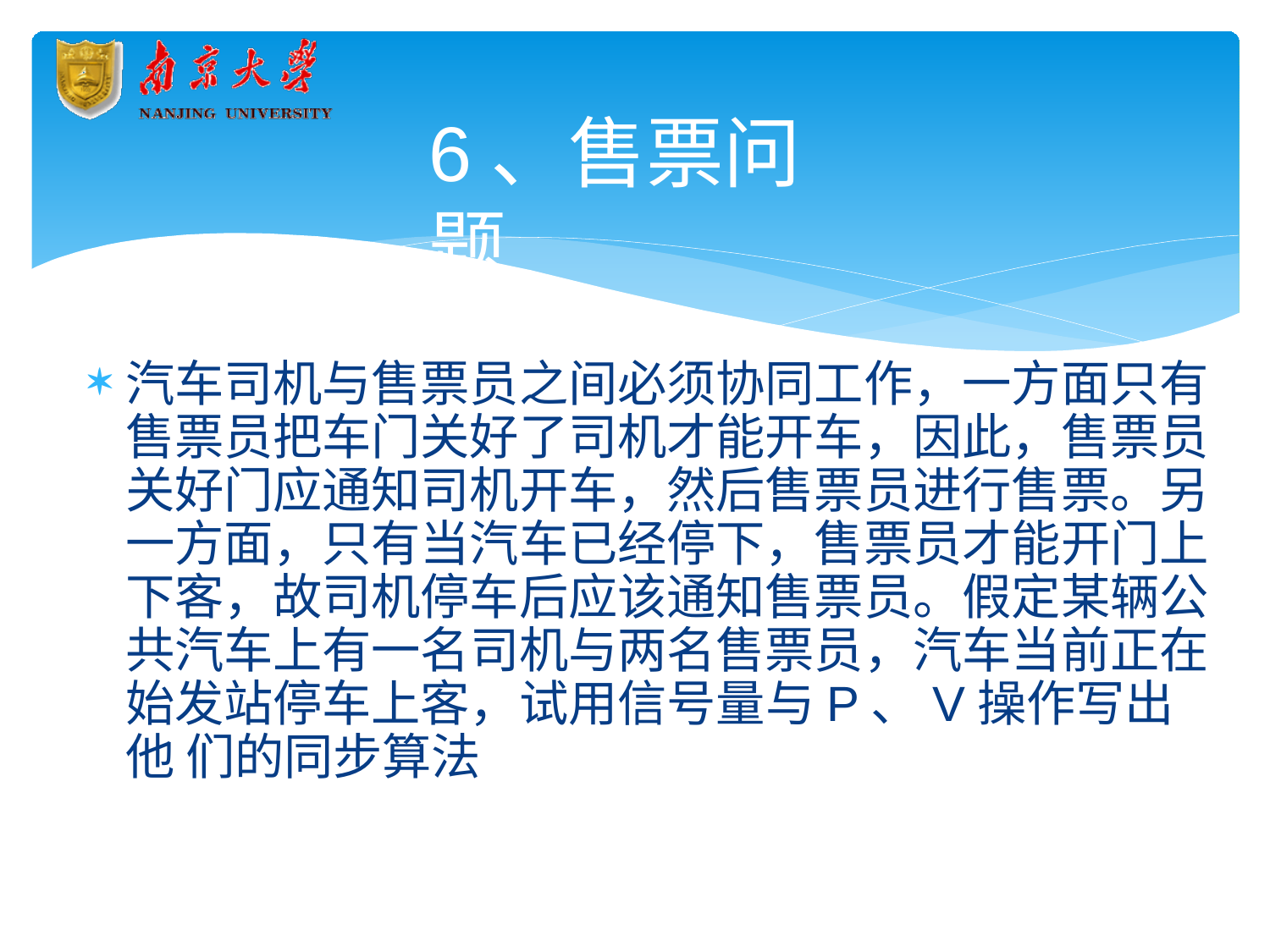

# 6、售票问题
汽车司机与售票员之间必须协同工作，一方面只有 售票员把车门关好了司机才能开车，因此，售票员 关好门应通知司机开车，然后售票员进行售票。另 一方面，只有当汽车已经停下，售票员才能开门上 下客，故司机停车后应该通知售票员。假定某辆公 共汽车上有一名司机与两名售票员，汽车当前正在 始发站停车上客，试用信号量与P、V操作写出他 们的同步算法